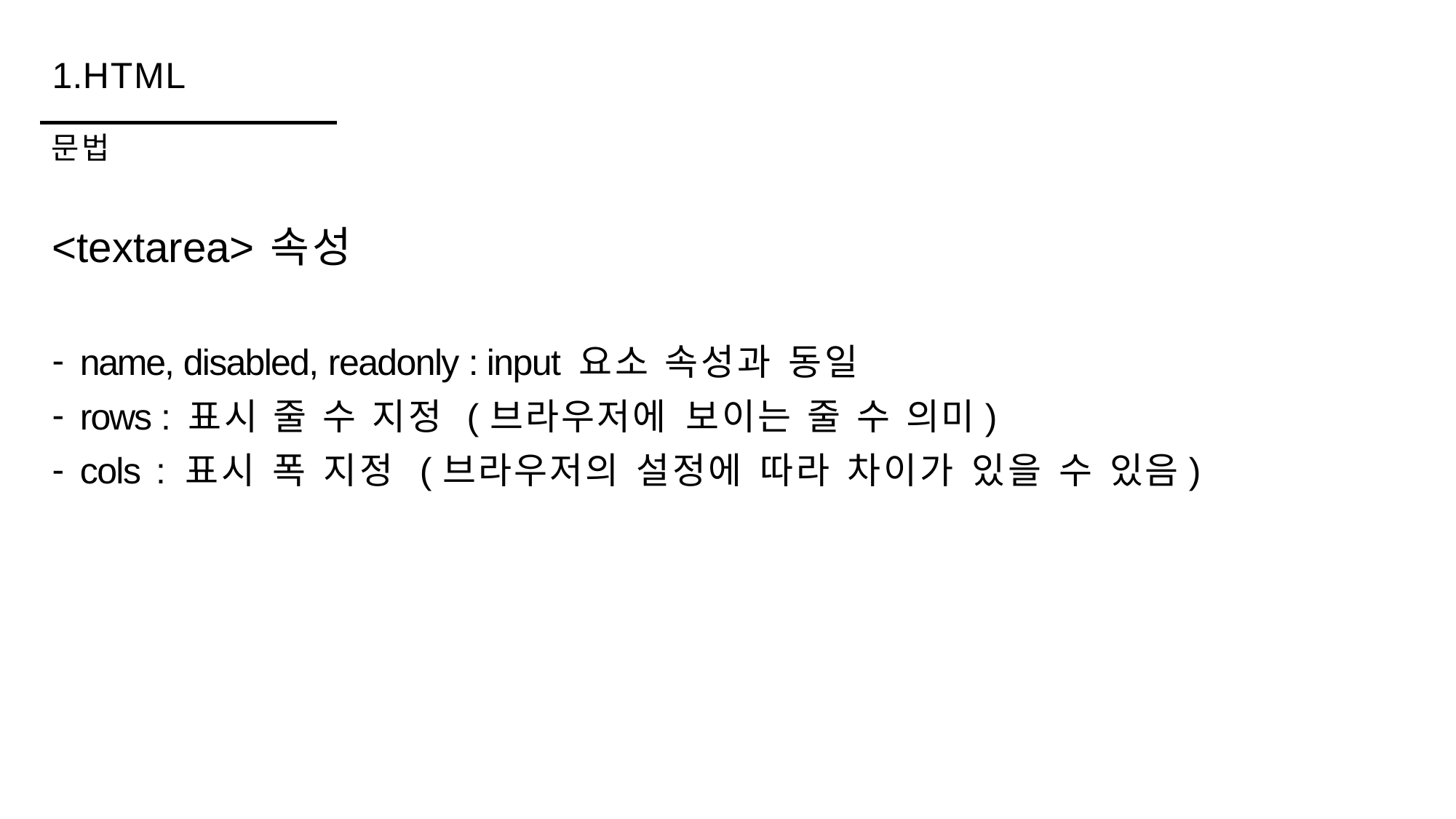

# 1.HTML

문법

<textarea>	속성

name, disabled, readonly : input 요소 속성과 동일
rows : 표시 줄 수 지정 (브라우저에 보이는 줄 수 의미)
cols : 표시 폭 지정 (브라우저의 설정에 따라 차이가 있을 수 있음)